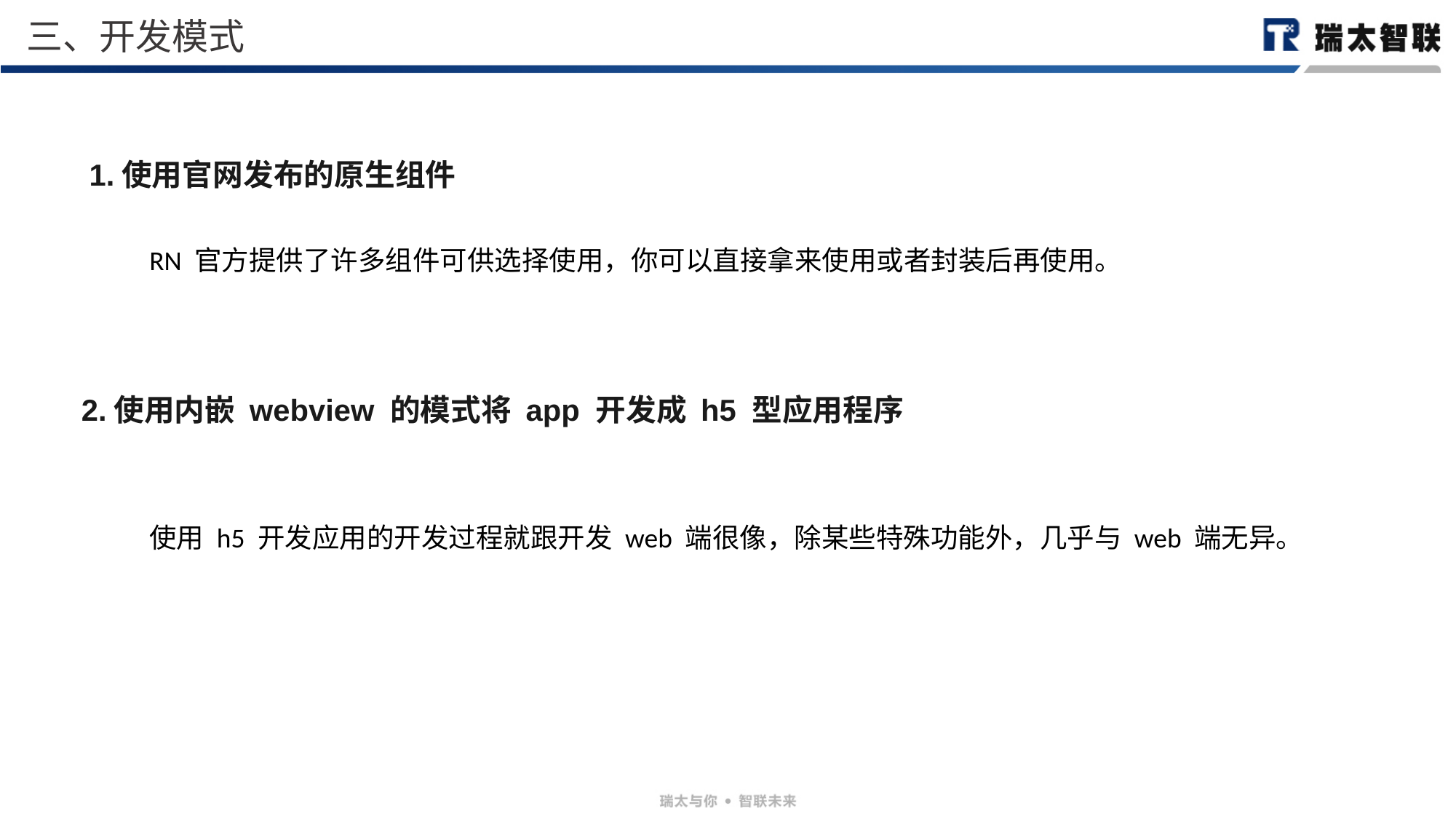

三、开发模式
1.使用官网发布的原生组件
RN 官方提供了许多组件可供选择使用，你可以直接拿来使用或者封装后再使用。
2.使用内嵌 webview 的模式将 app 开发成 h5 型应用程序
使用 h5 开发应用的开发过程就跟开发 web 端很像，除某些特殊功能外，几乎与 web 端无异。